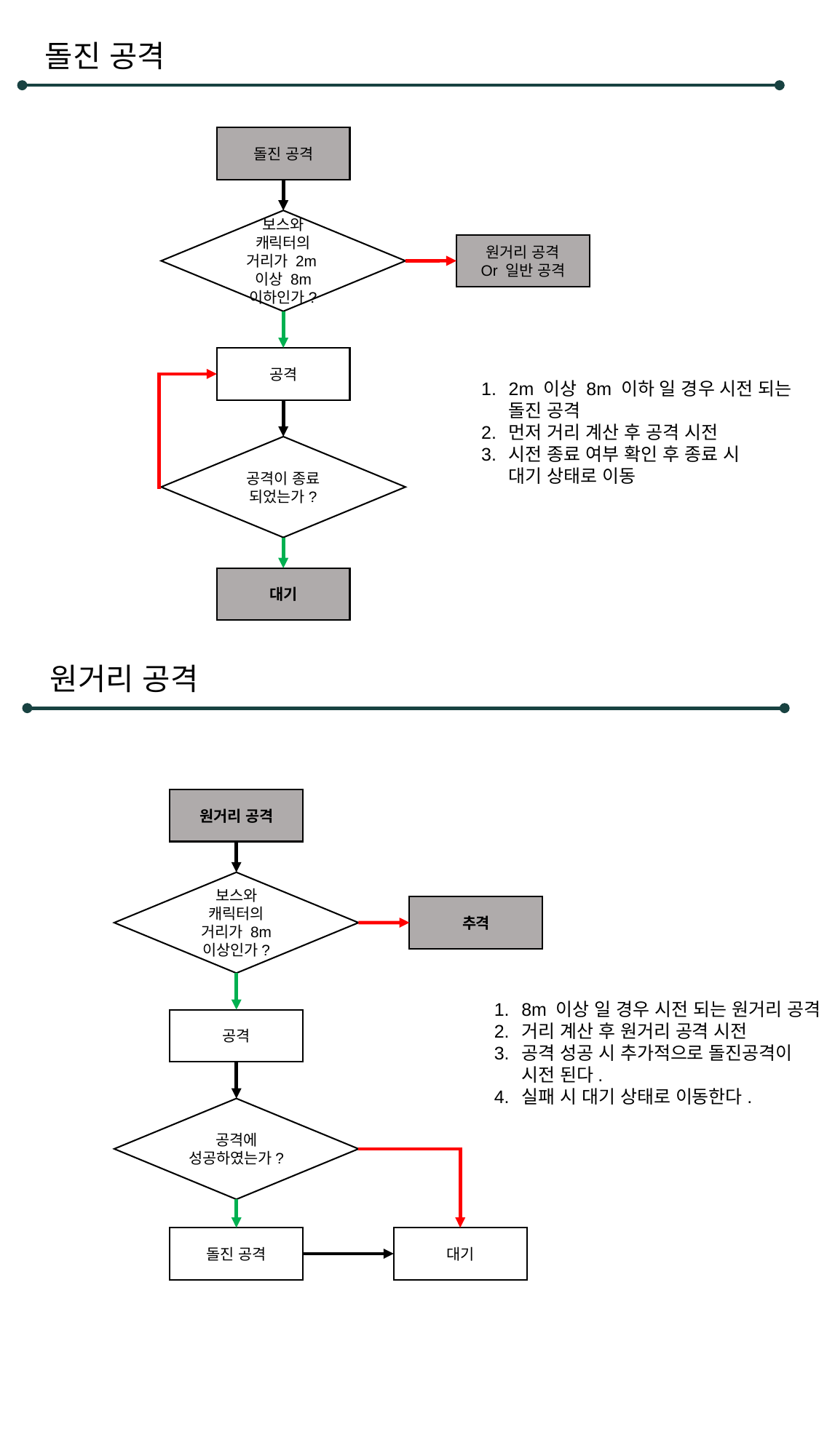

돌진 공격
돌진 공격
보스와 캐릭터의 거리가 2m이상 8m 이하인가?
원거리 공격
Or 일반 공격
공격
2m 이상 8m 이하 일 경우 시전 되는
돌진 공격
먼저 거리 계산 후 공격 시전
시전 종료 여부 확인 후 종료 시
대기 상태로 이동
공격이 종료 되었는가?
대기
원거리 공격
원거리 공격
보스와 캐릭터의 거리가 8m 이상인가?
추격
8m 이상 일 경우 시전 되는 원거리 공격
거리 계산 후 원거리 공격 시전
공격 성공 시 추가적으로 돌진공격이
시전 된다.
실패 시 대기 상태로 이동한다.
공격
공격에 성공하였는가?
돌진 공격
대기